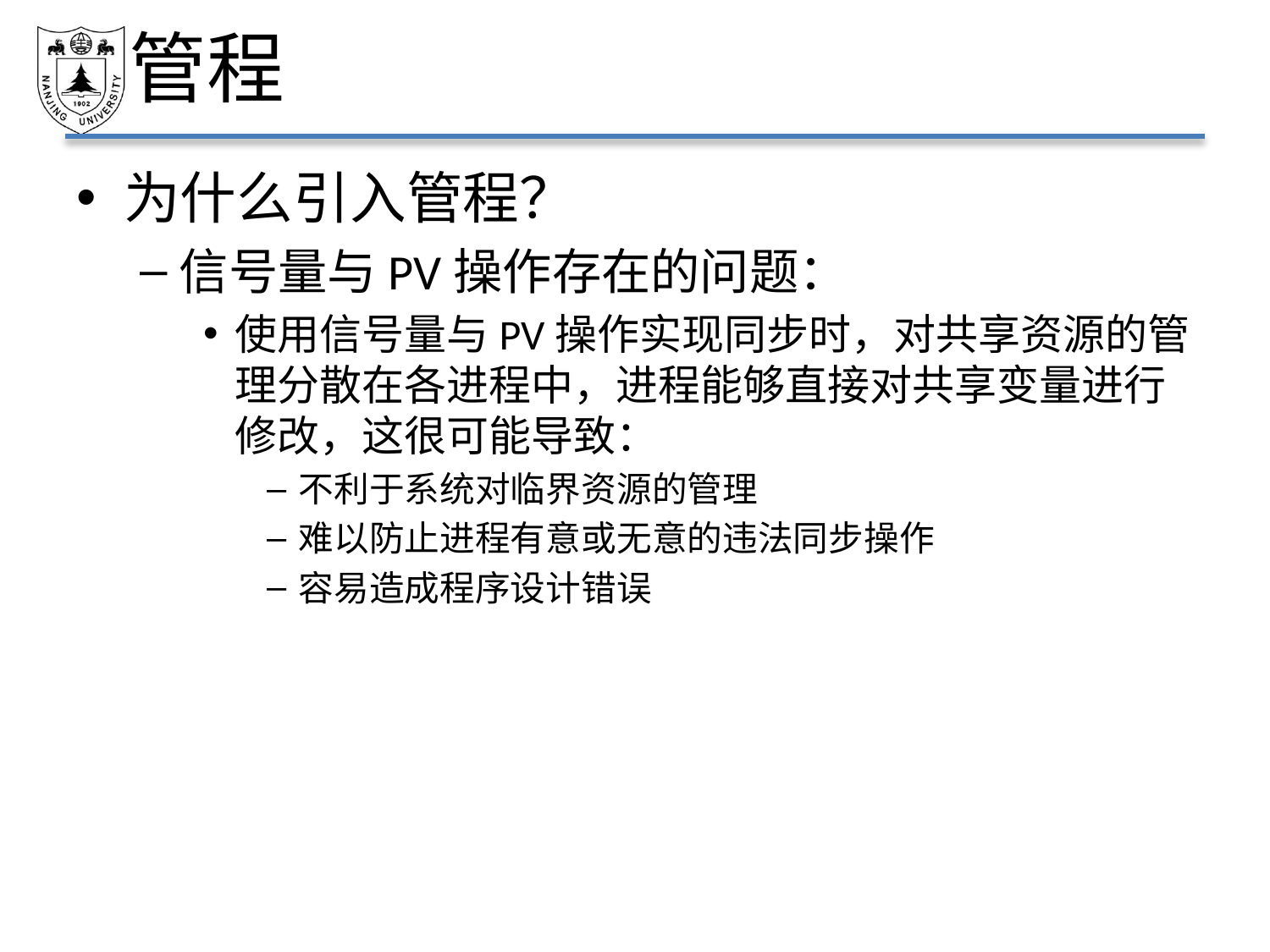

# 管程
为什么引入管程？
信号量与PV操作存在的问题：
使用信号量与PV操作实现同步时，对共享资源的管理分散在各进程中，进程能够直接对共享变量进行修改，这很可能导致：
不利于系统对临界资源的管理
难以防止进程有意或无意的违法同步操作
容易造成程序设计错误